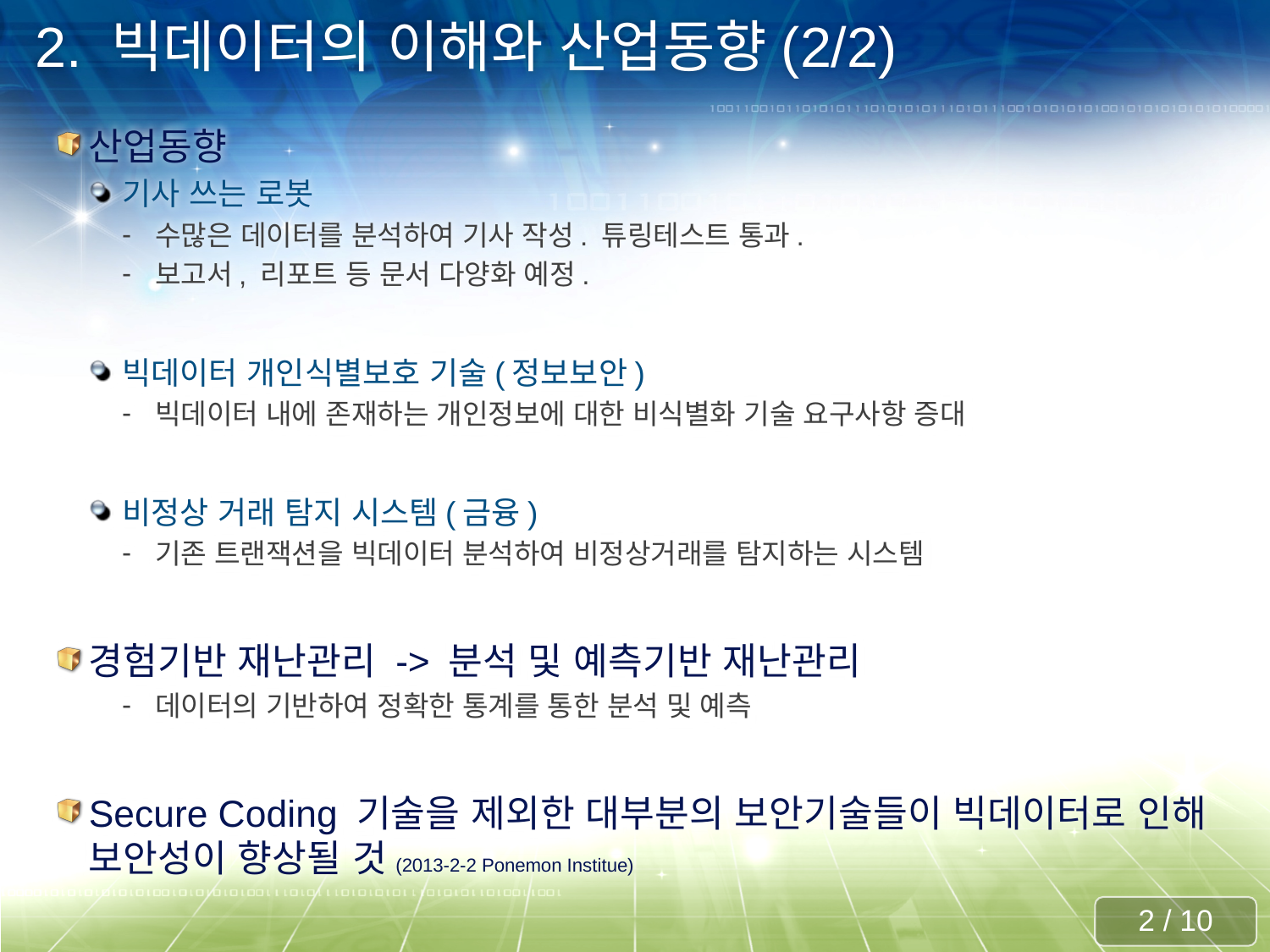

# 2. 빅데이터의 이해와 산업동향(2/2)
산업동향
기사 쓰는 로봇
수많은 데이터를 분석하여 기사 작성. 튜링테스트 통과.
보고서, 리포트 등 문서 다양화 예정.

빅데이터 개인식별보호 기술(정보보안)
빅데이터 내에 존재하는 개인정보에 대한 비식별화 기술 요구사항 증대

비정상 거래 탐지 시스템(금융)
기존 트랜잭션을 빅데이터 분석하여 비정상거래를 탐지하는 시스템

경험기반 재난관리 -> 분석 및 예측기반 재난관리
데이터의 기반하여 정확한 통계를 통한 분석 및 예측

Secure Coding 기술을 제외한 대부분의 보안기술들이 빅데이터로 인해 보안성이 향상될 것(2013-2-2 Ponemon Institue)